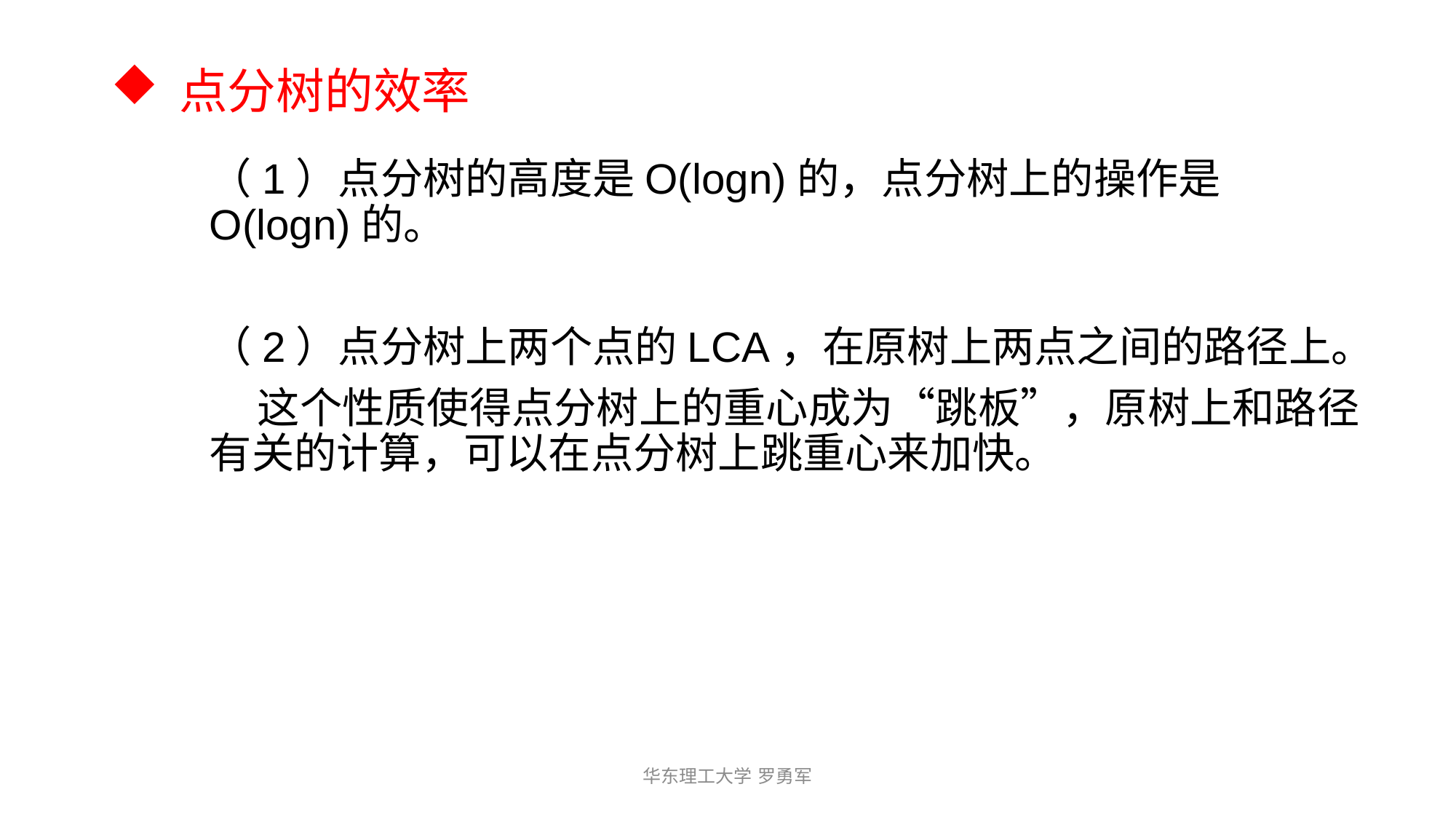

# 点分树的效率
（1）点分树的高度是O(logn)的，点分树上的操作是O(logn)的。

（2）点分树上两个点的LCA，在原树上两点之间的路径上。
    这个性质使得点分树上的重心成为“跳板”，原树上和路径有关的计算，可以在点分树上跳重心来加快。
华东理工大学 罗勇军